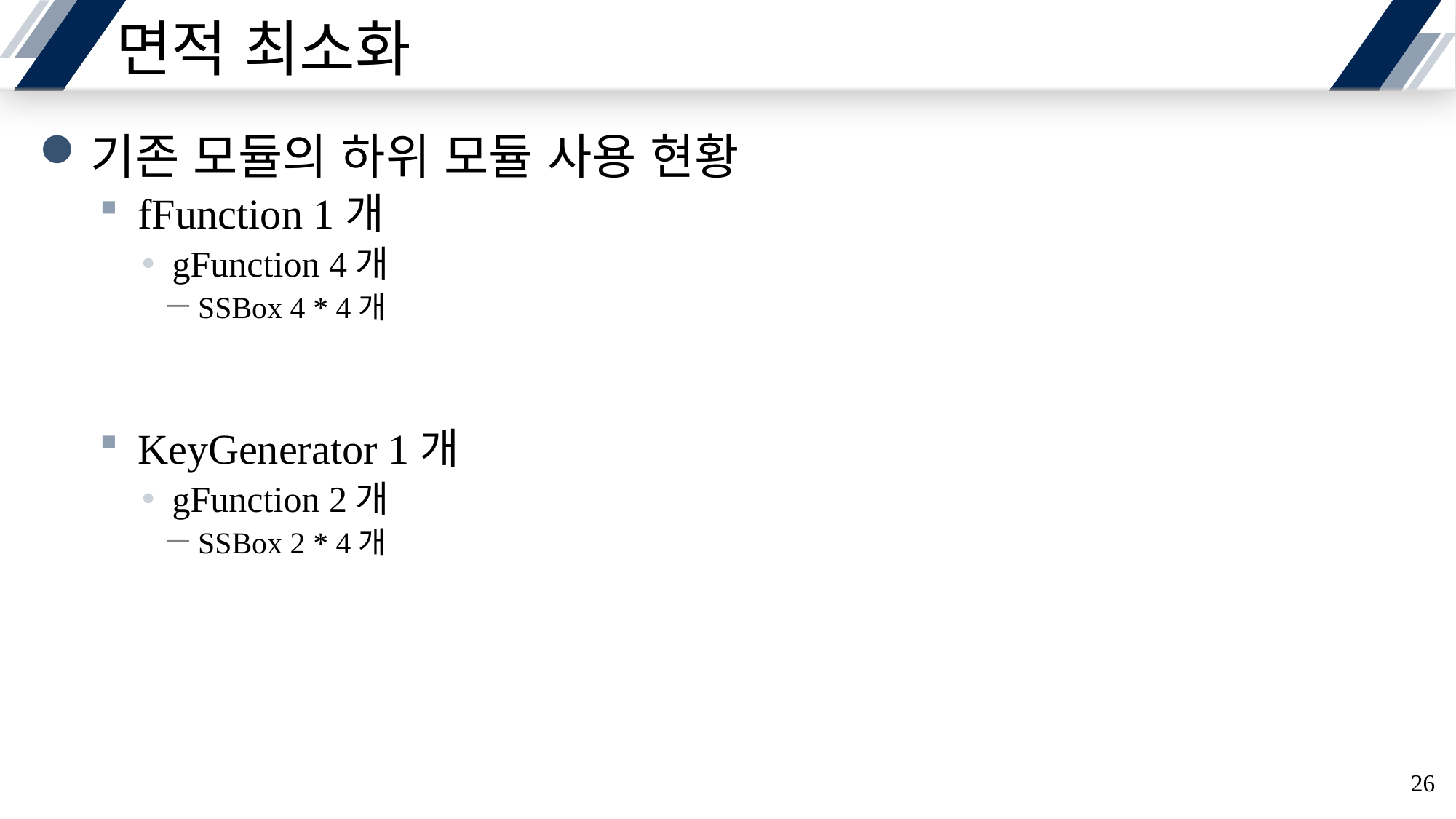

# 면적 최소화
기존 모듈의 하위 모듈 사용 현황
fFunction 1개
gFunction 4개
SSBox 4 * 4개

KeyGenerator 1개
gFunction 2개
SSBox 2 * 4개
26